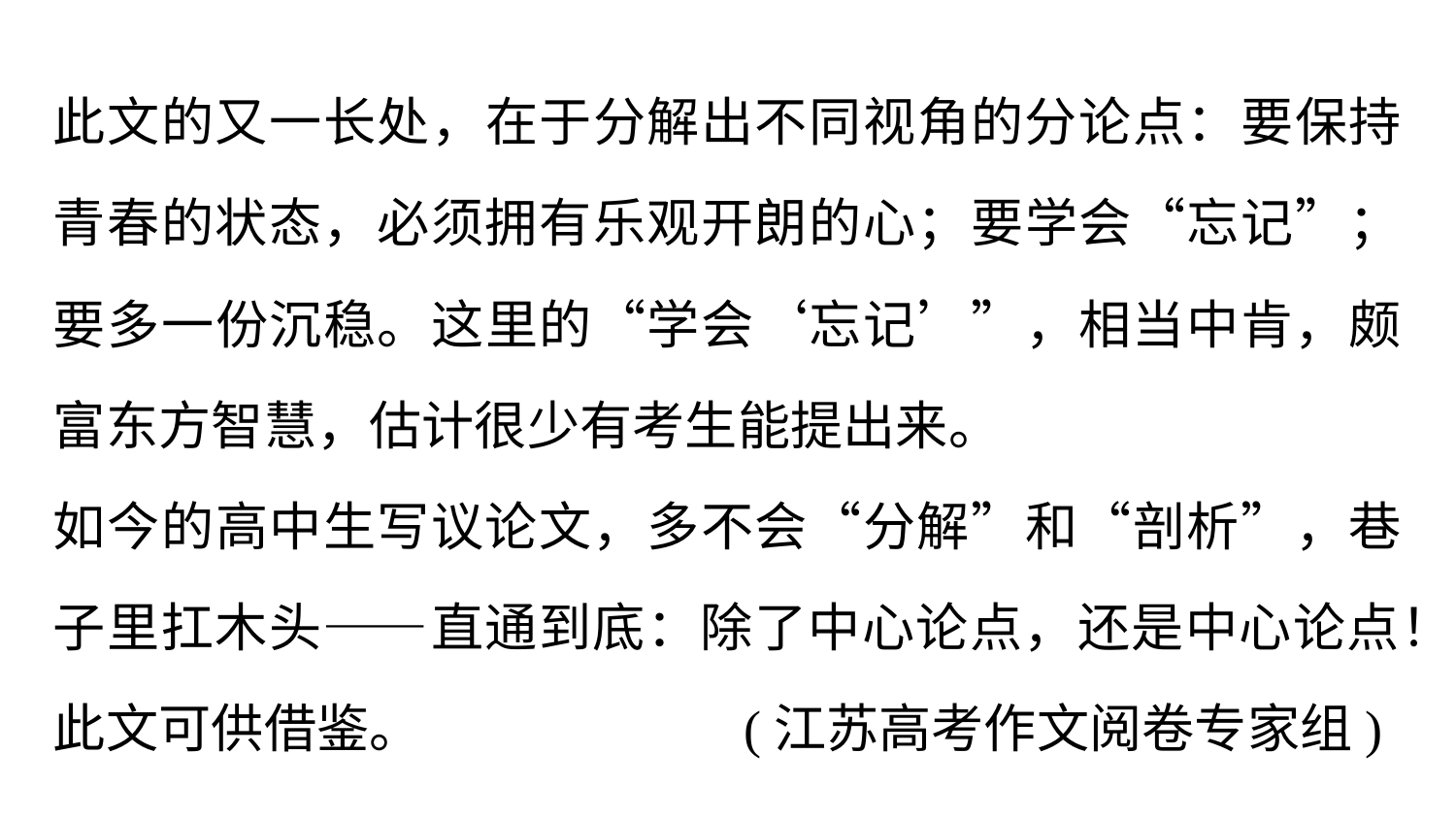

此文的又一长处，在于分解出不同视角的分论点：要保持青春的状态，必须拥有乐观开朗的心；要学会“忘记”；要多一份沉稳。这里的“学会‘忘记’”，相当中肯，颇富东方智慧，估计很少有考生能提出来。
如今的高中生写议论文，多不会“分解”和“剖析”，巷子里扛木头——直通到底：除了中心论点，还是中心论点！此文可供借鉴。                          (江苏高考作文阅卷专家组)